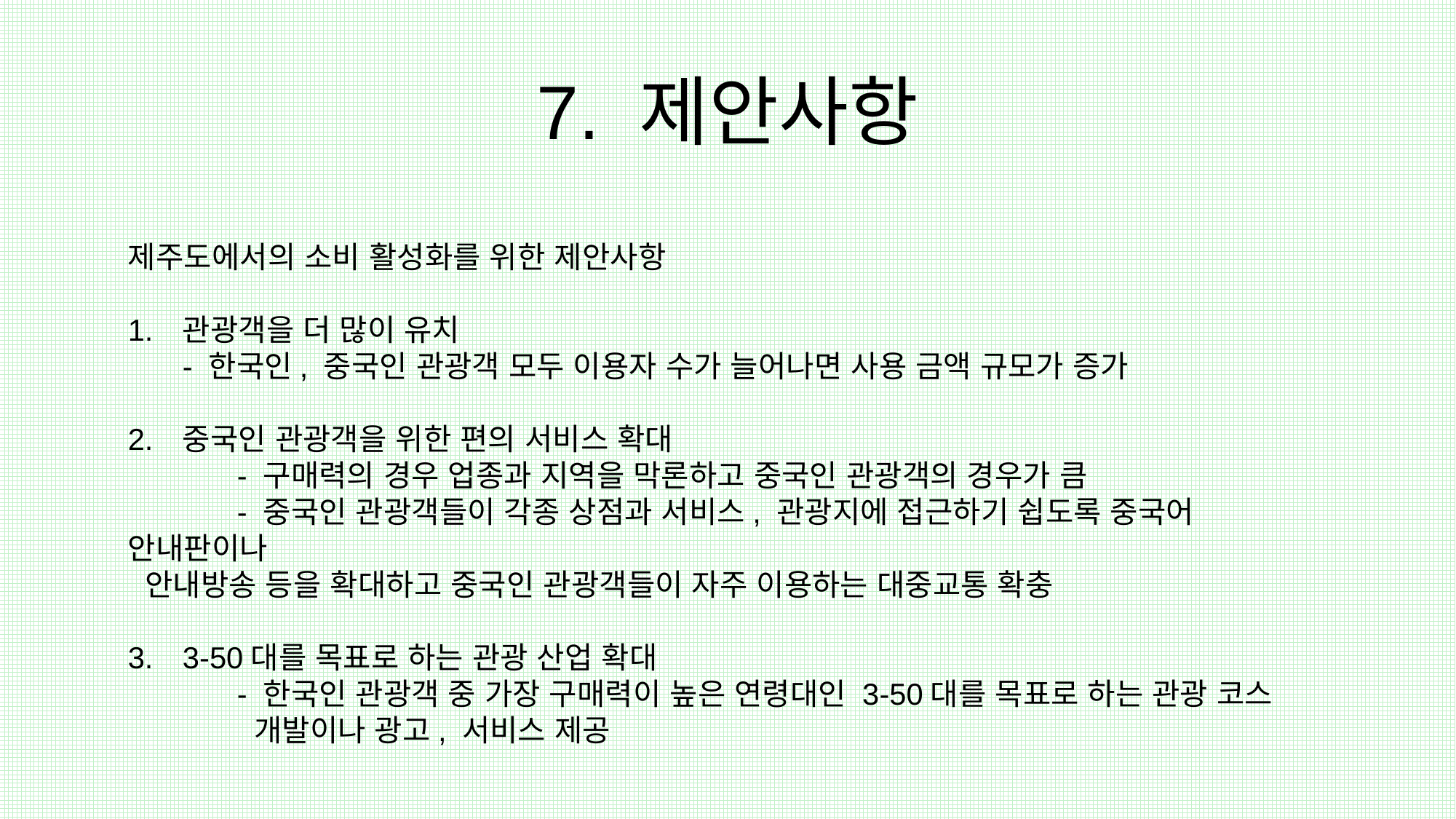

7. 제안사항
제주도에서의 소비 활성화를 위한 제안사항

관광객을 더 많이 유치
- 한국인, 중국인 관광객 모두 이용자 수가 늘어나면 사용 금액 규모가 증가

중국인 관광객을 위한 편의 서비스 확대
	- 구매력의 경우 업종과 지역을 막론하고 중국인 관광객의 경우가 큼
	- 중국인 관광객들이 각종 상점과 서비스, 관광지에 접근하기 쉽도록 중국어 안내판이나
  안내방송 등을 확대하고 중국인 관광객들이 자주 이용하는 대중교통 확충

3-50대를 목표로 하는 관광 산업 확대
	- 한국인 관광객 중 가장 구매력이 높은 연령대인 3-50대를 목표로 하는 관광 코스
	  개발이나 광고, 서비스 제공